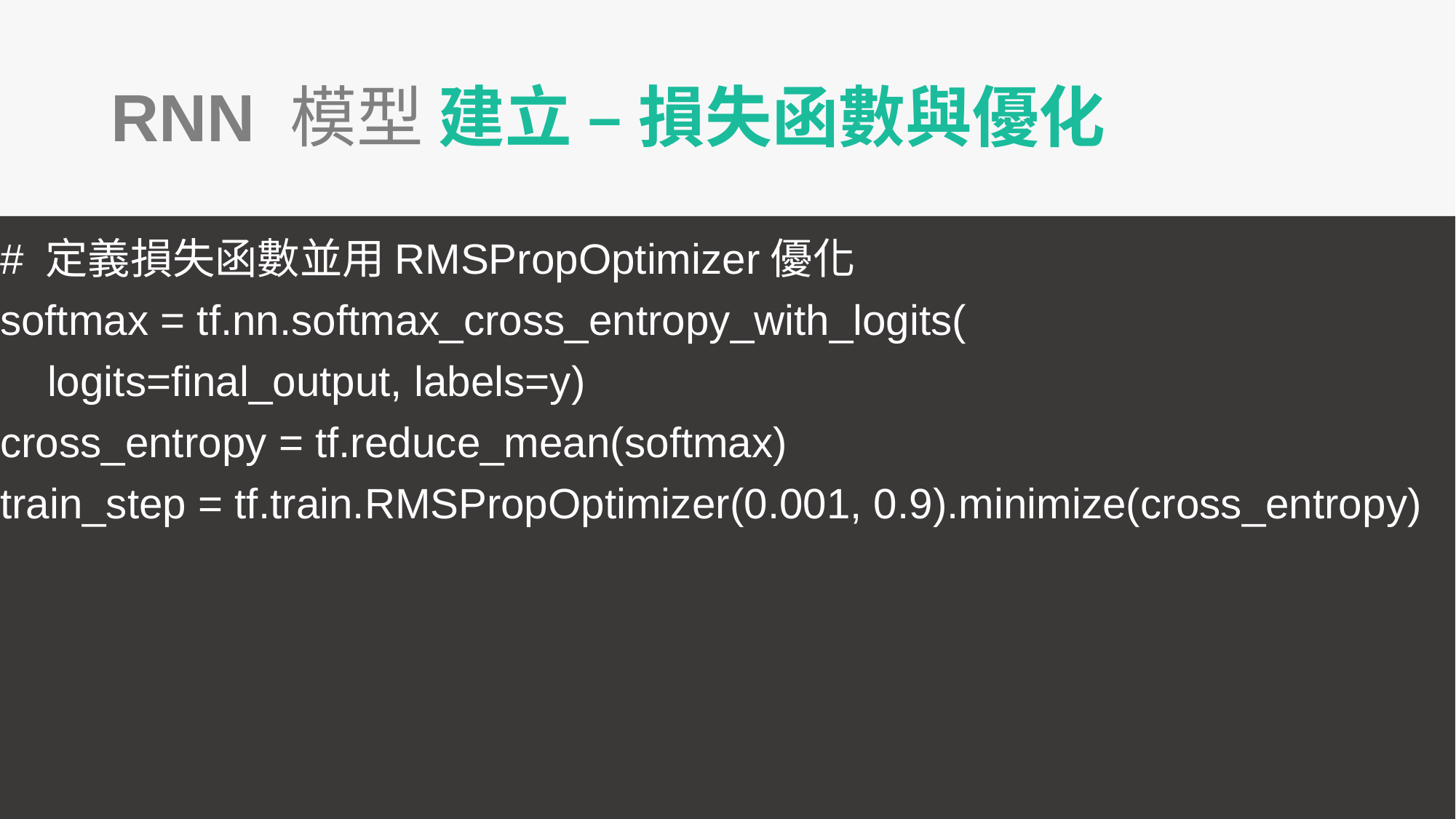

RNN 模型 建立 – 損失函數與優化
# 定義損失函數並用RMSPropOptimizer優化
softmax = tf.nn.softmax_cross_entropy_with_logits(
    logits=final_output, labels=y)
cross_entropy = tf.reduce_mean(softmax)
train_step = tf.train.RMSPropOptimizer(0.001, 0.9).minimize(cross_entropy)